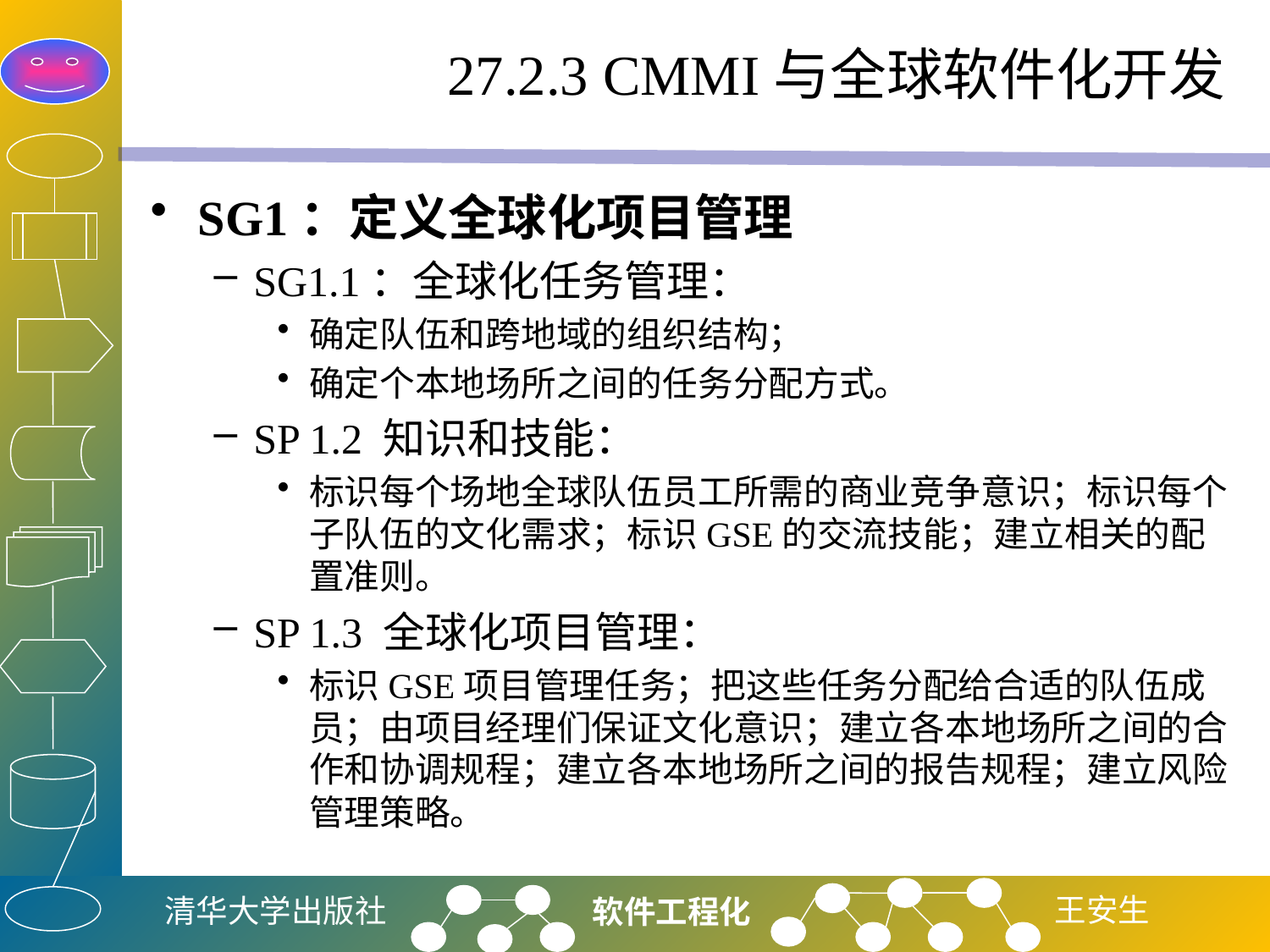

# 27.2.3 CMMI与全球软件化开发
SG1：定义全球化项目管理
SG1.1：全球化任务管理：
确定队伍和跨地域的组织结构；
确定个本地场所之间的任务分配方式。
SP 1.2 知识和技能：
标识每个场地全球队伍员工所需的商业竞争意识；标识每个子队伍的文化需求；标识GSE的交流技能；建立相关的配置准则。
SP 1.3 全球化项目管理：
标识GSE项目管理任务；把这些任务分配给合适的队伍成员；由项目经理们保证文化意识；建立各本地场所之间的合作和协调规程；建立各本地场所之间的报告规程；建立风险管理策略。